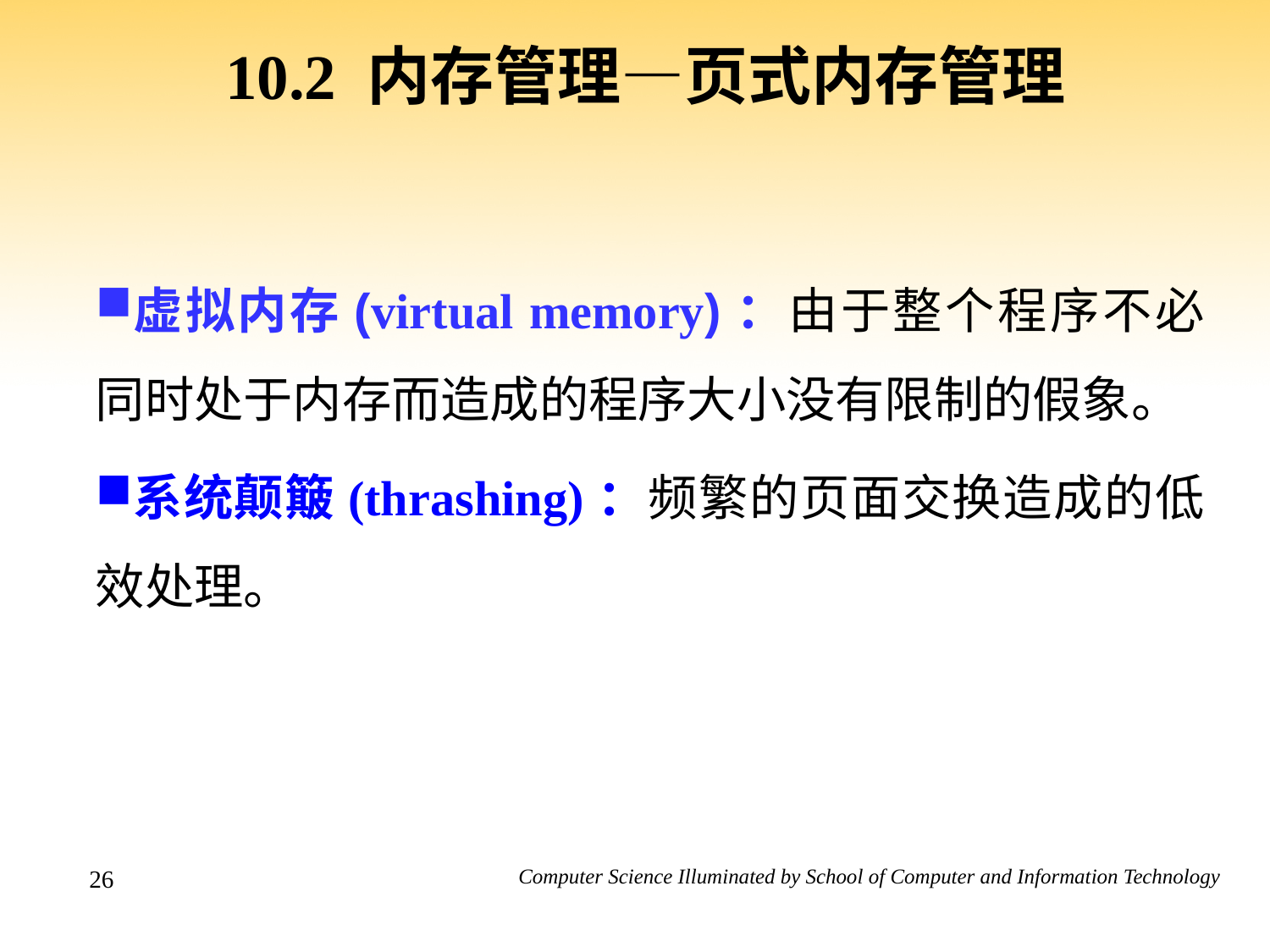

# 10.2 内存管理—页式内存管理
虚拟内存(virtual memory)：由于整个程序不必同时处于内存而造成的程序大小没有限制的假象。
系统颠簸(thrashing)：频繁的页面交换造成的低效处理。
26